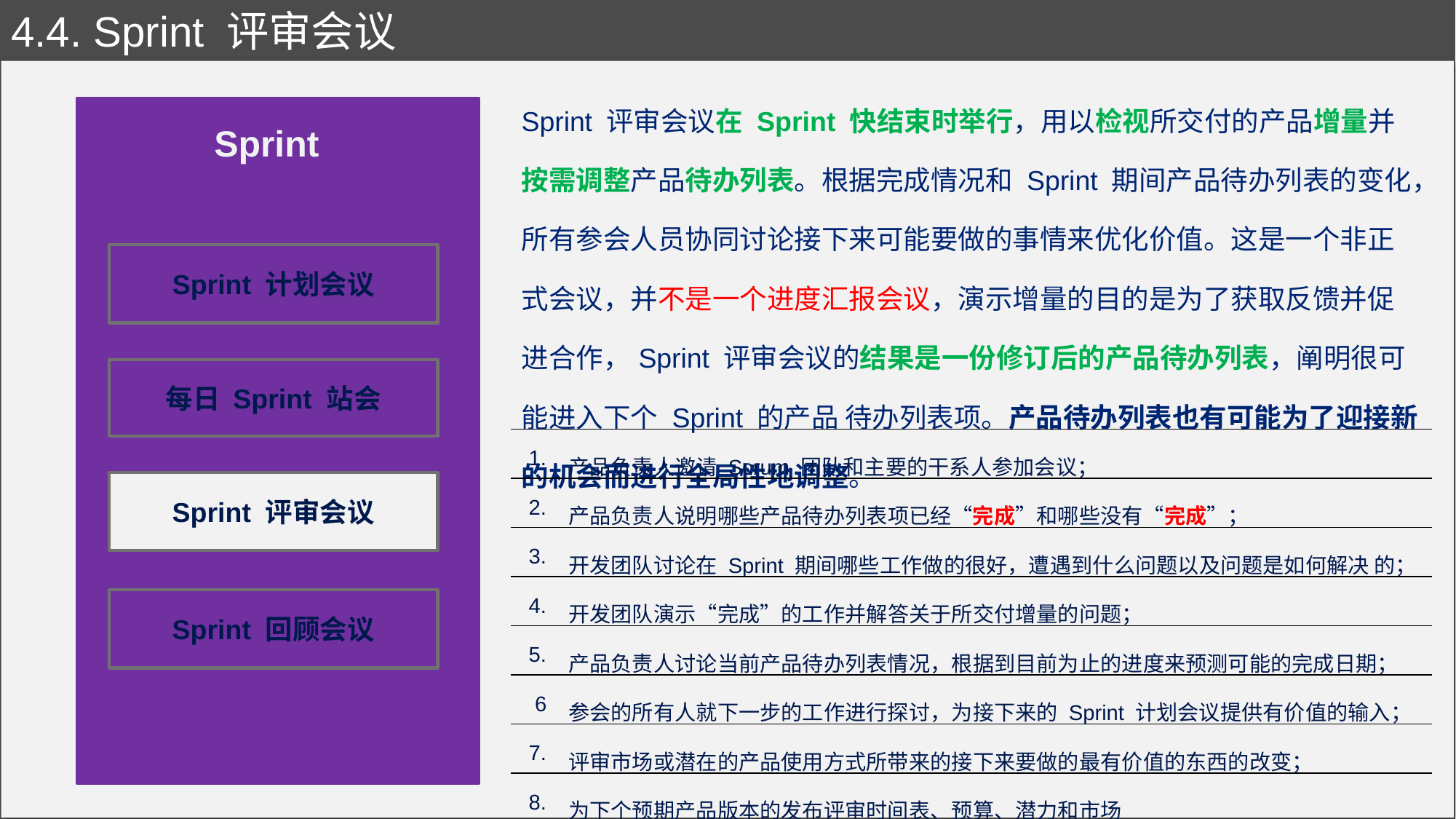

# 4.4. Sprint 评审会议
| Sprint 评审会议在 Sprint 快结束时举行，用以检视所交付的产品增量并按需调整产品待办列表。根据完成情况和 Sprint 期间产品待办列表的变化，所有参会人员协同讨论接下来可能要做的事情来优化价值。这是一个非正式会议，并不是一个进度汇报会议，演示增量的目的是为了获取反馈并促进合作，Sprint 评审会议的结果是一份修订后的产品待办列表，阐明很可能进入下个 Sprint 的产品 待办列表项。产品待办列表也有可能为了迎接新的机会而进行全局性地调整。 |  |
| --- | --- |
| 1. | 产品负责人邀请 Scrum 团队和主要的干系人参加会议； |
| 2. | 产品负责人说明哪些产品待办列表项已经“完成”和哪些没有“完成”； |
| 3. | 开发团队讨论在 Sprint 期间哪些工作做的很好，遭遇到什么问题以及问题是如何解决 的； |
| 4. | 开发团队演示“完成”的工作并解答关于所交付增量的问题； |
| 5. | 产品负责人讨论当前产品待办列表情况，根据到目前为止的进度来预测可能的完成日期； |
| 6 | 参会的所有人就下一步的工作进行探讨，为接下来的 Sprint 计划会议提供有价值的输入； |
| 7. | 评审市场或潜在的产品使用方式所带来的接下来要做的最有价值的东西的改变； |
| 8. | 为下个预期产品版本的发布评审时间表、预算、潜力和市场 |

Sprint
Sprint 计划会议
每日 Sprint 站会
Sprint 评审会议
Sprint 回顾会议